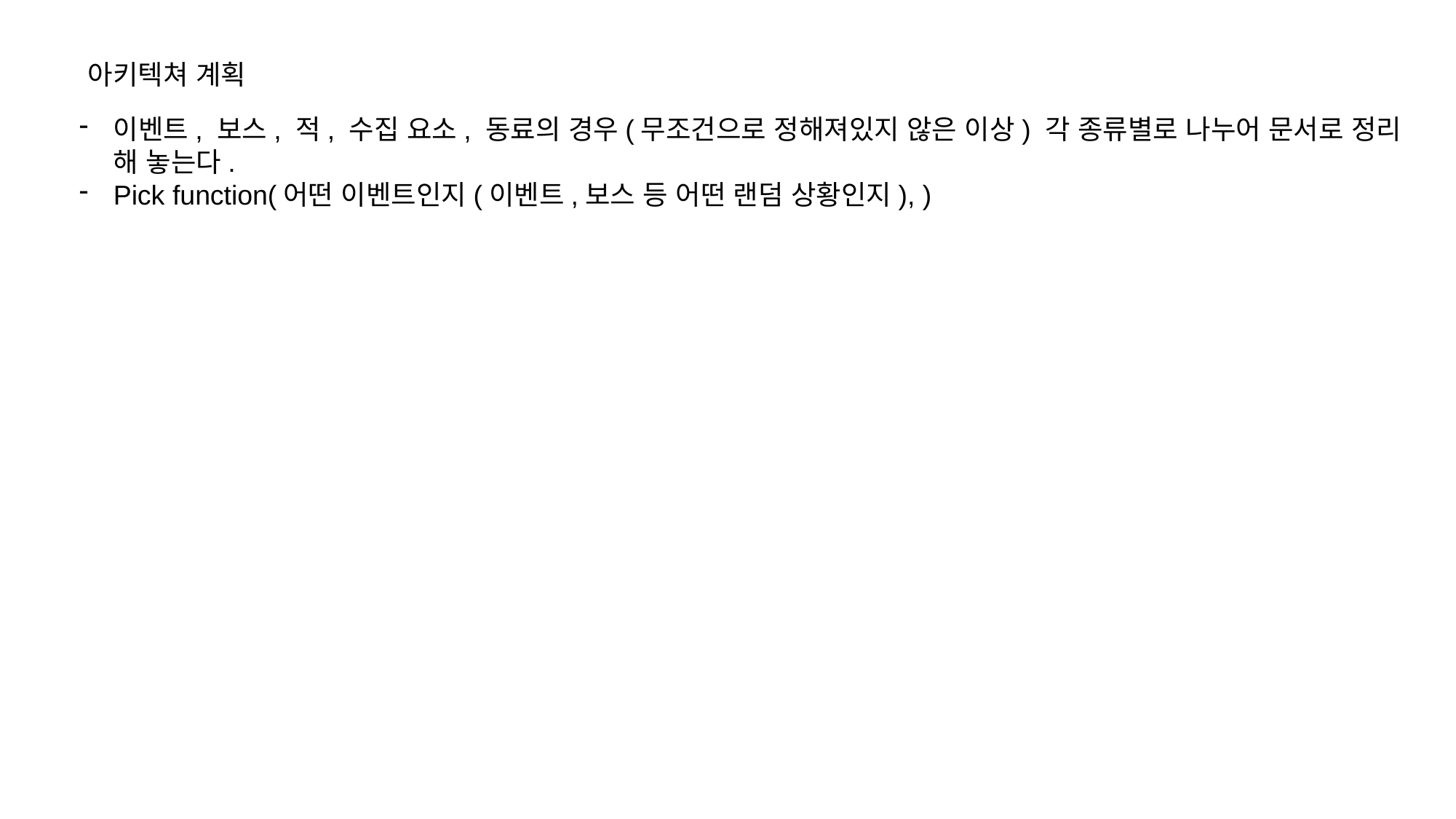

아키텍쳐 계획
이벤트, 보스, 적, 수집 요소, 동료의 경우(무조건으로 정해져있지 않은 이상) 각 종류별로 나누어 문서로 정리 해 놓는다.
Pick function(어떤 이벤트인지(이벤트,보스 등 어떤 랜덤 상황인지), )